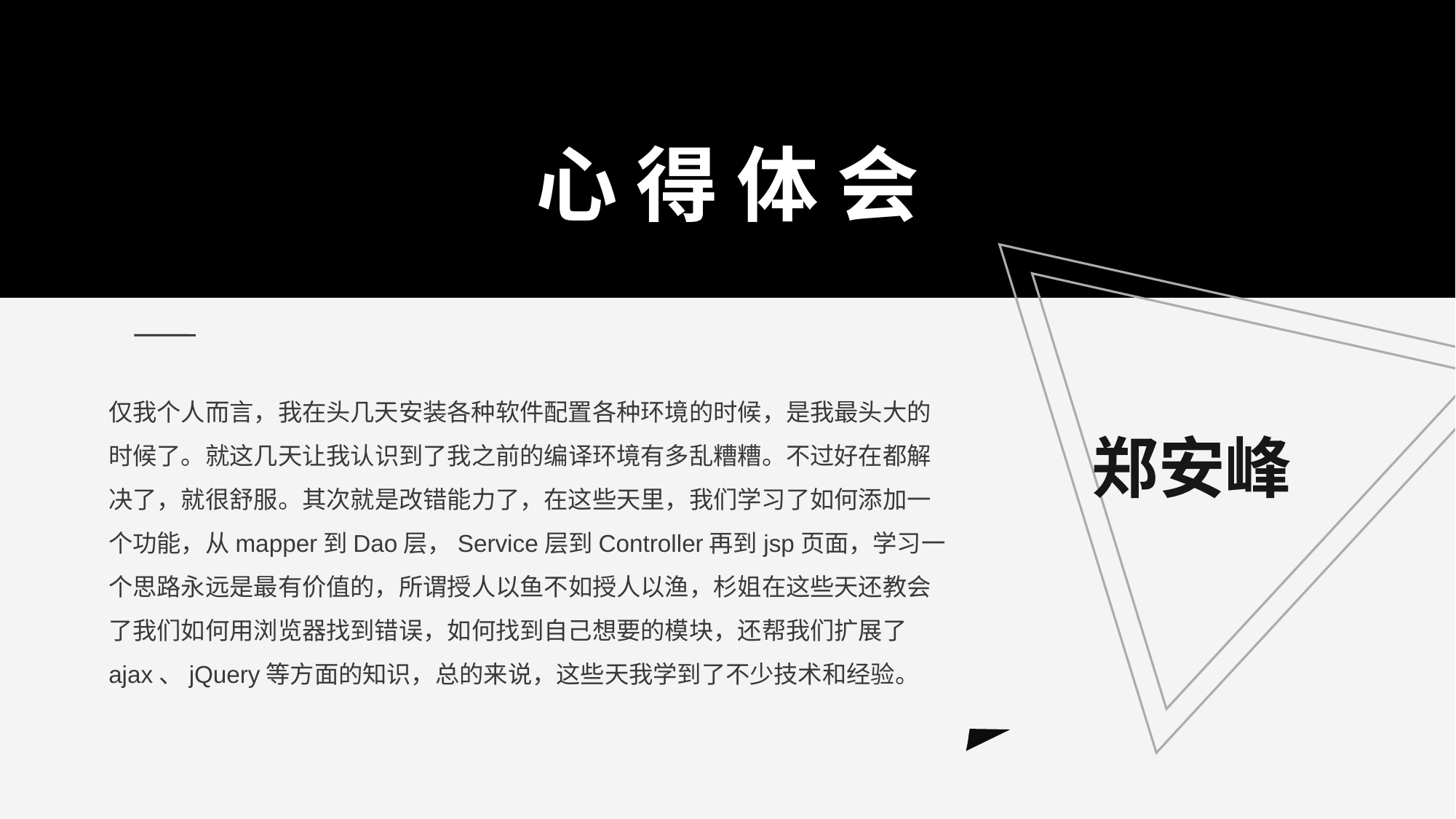

心 得 体 会

仅我个人而言，我在头几天安装各种软件配置各种环境的时候，是我最头大的时候了。就这几天让我认识到了我之前的编译环境有多乱糟糟。不过好在都解决了，就很舒服。其次就是改错能力了，在这些天里，我们学习了如何添加一个功能，从mapper到Dao层，Service层到Controller再到jsp页面，学习一个思路永远是最有价值的，所谓授人以鱼不如授人以渔，杉姐在这些天还教会了我们如何用浏览器找到错误，如何找到自己想要的模块，还帮我们扩展了ajax、jQuery等方面的知识，总的来说，这些天我学到了不少技术和经验。
郑安峰